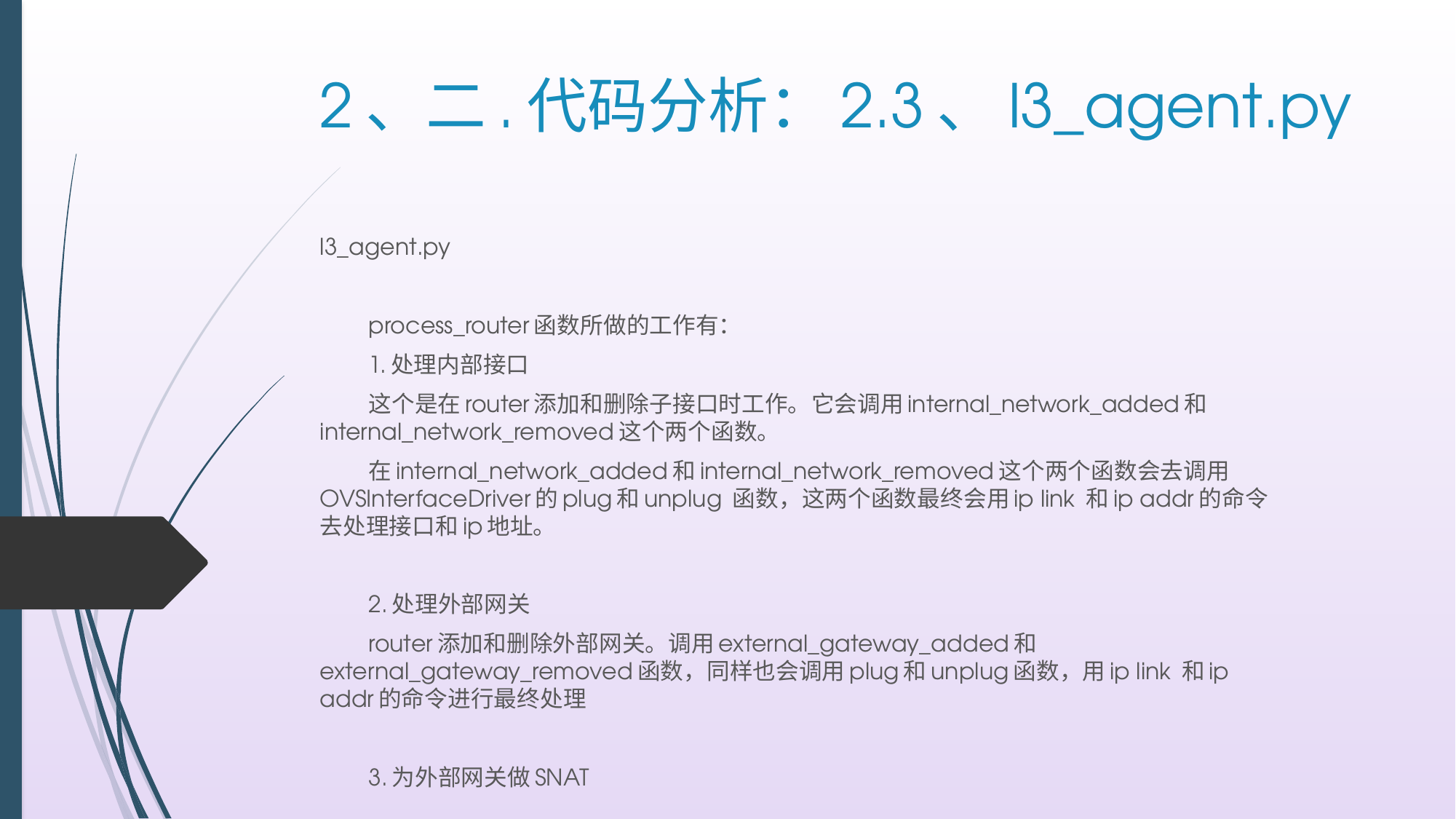

# 2、二.代码分析：2.3、l3_agent.py
l3_agent.py

process_router函数所做的工作有：
1.处理内部接口
这个是在router添加和删除子接口时工作。它会调用internal_network_added和internal_network_removed这个两个函数。
在internal_network_added和internal_network_removed这个两个函数会去调用OVSInterfaceDriver的plug和unplug 函数，这两个函数最终会用ip link 和ip addr的命令去处理接口和ip地址。

2.处理外部网关
router添加和删除外部网关。调用external_gateway_added和external_gateway_removed函数，同样也会调用plug和unplug函数，用ip link 和ip addr的命令进行最终处理

3.为外部网关做SNAT